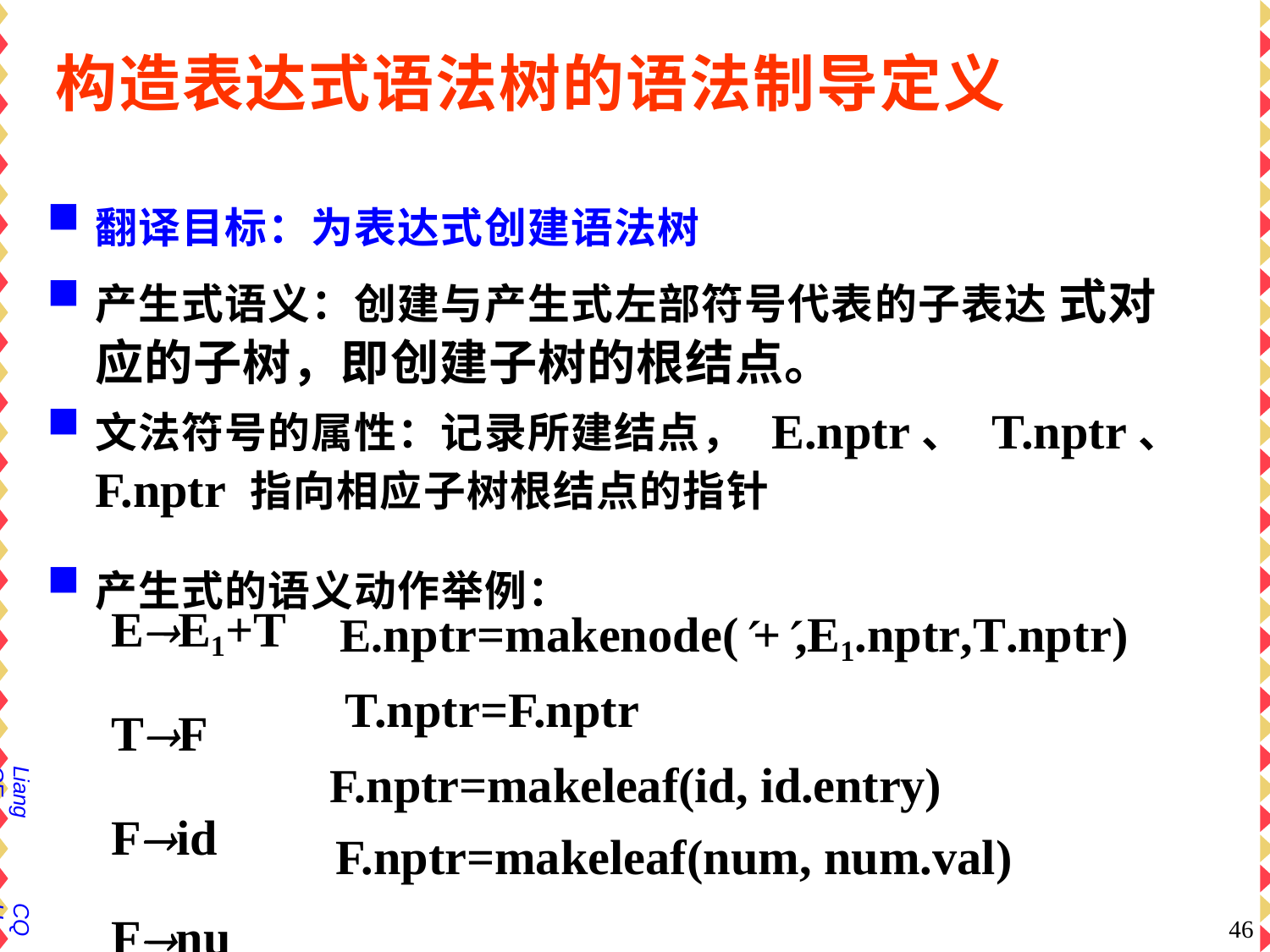

# 构造表达式语法树的语法制导定义
翻译目标：为表达式创建语法树
产生式语义：创建与产生式左部符号代表的子表达 式对应的子树，即创建子树的根结点。
文法符号的属性：记录所建结点， E.nptr、 T.nptr、 F.nptr 指向相应子树根结点的指针
产生式的语义动作举例：
E→E1+T
T→F  F→id
F→num
nptr=makenode(′+′,E1.nptr,T.nptr)  T.nptr=F.nptr
nptr=makeleaf(id, id.entry)  F.nptr=makeleaf(num, num.val)
Liang GE
CQU
46